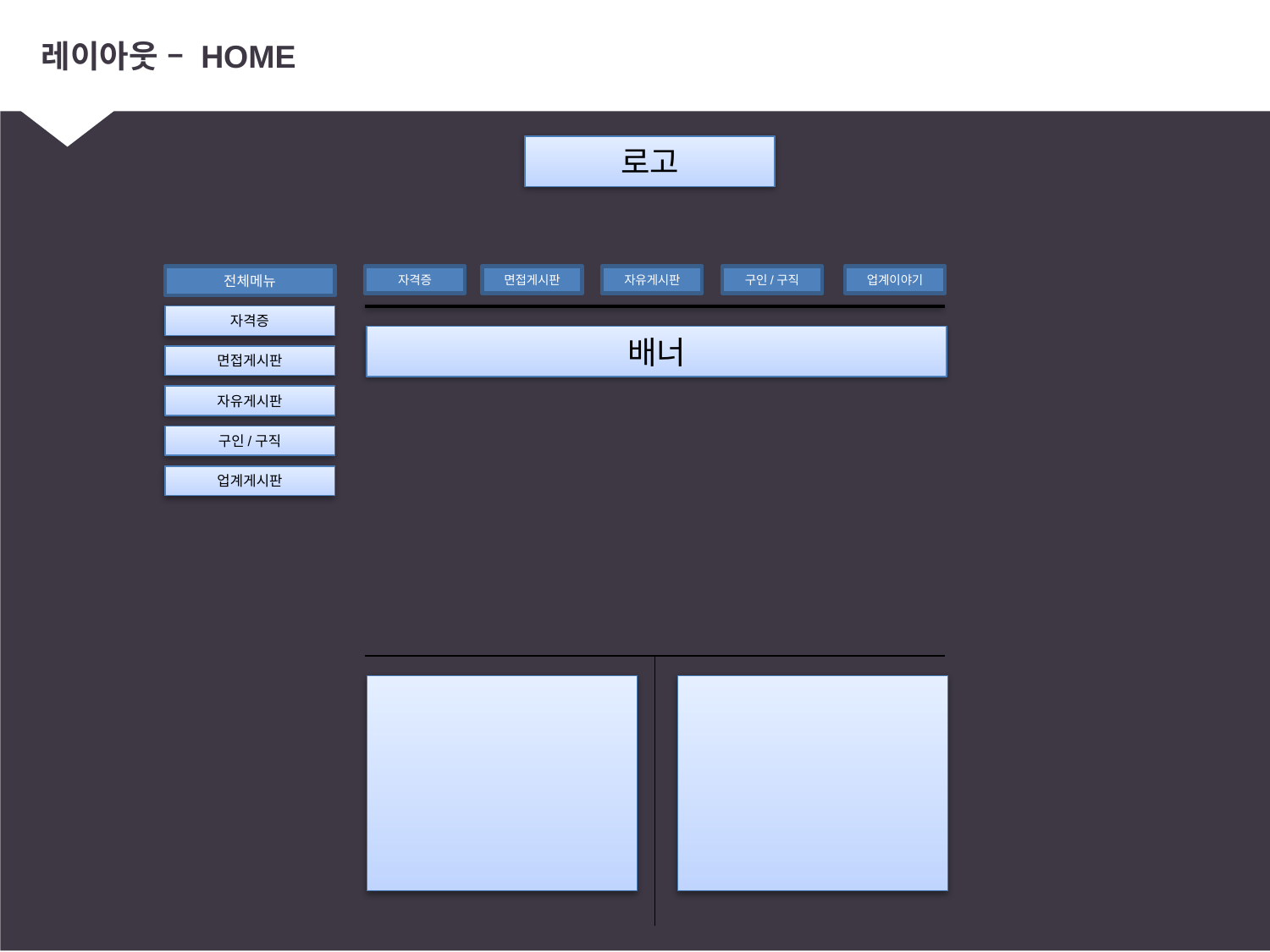

# 레이아웃 – HOME
로고
전체메뉴
자격증
면접게시판
자유게시판
구인/구직
업계이야기
자격증
배너
면접게시판
자유게시판
구인/구직
업계게시판